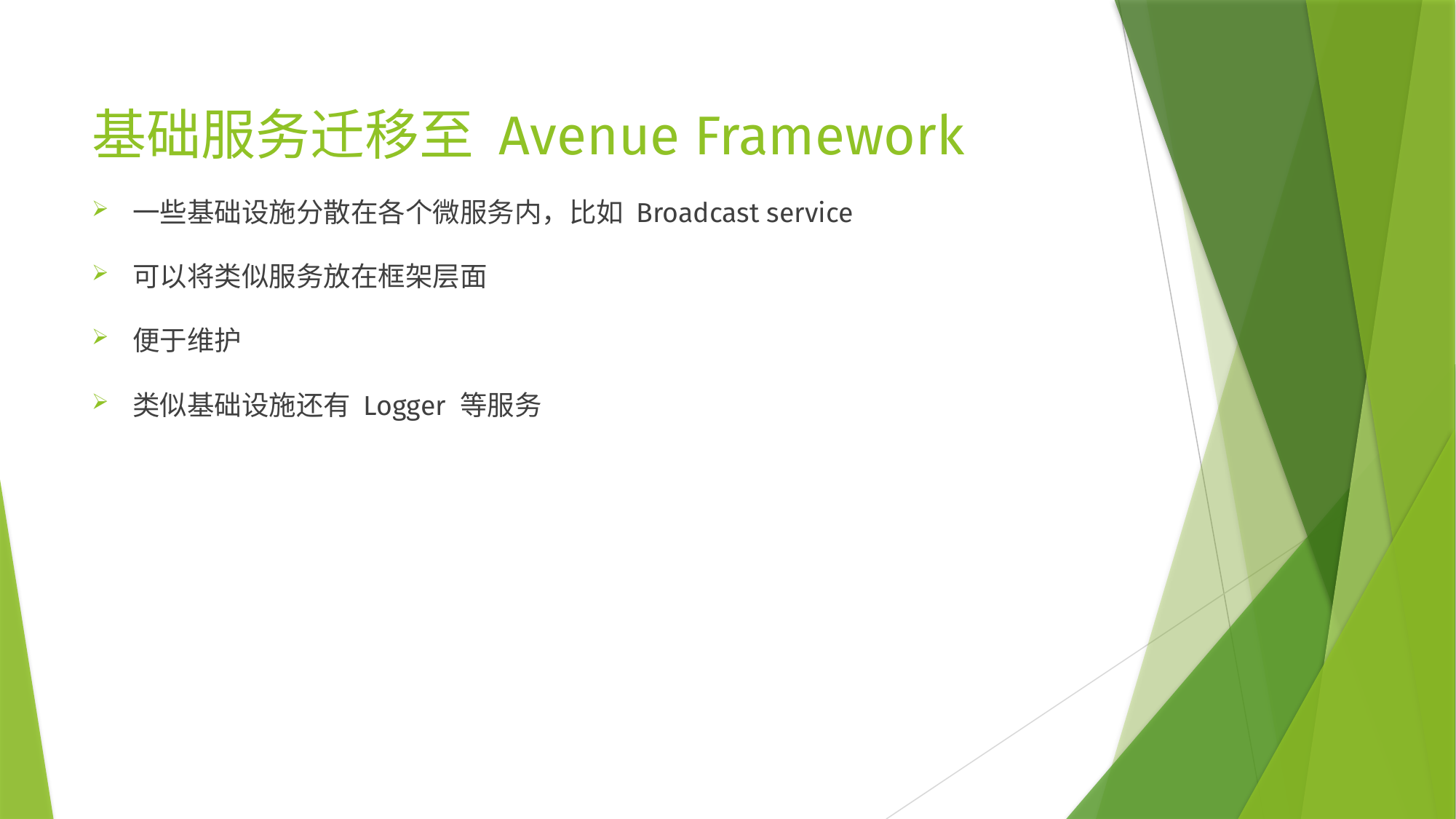

# 基础服务迁移至 Avenue Framework
一些基础设施分散在各个微服务内，比如 Broadcast service
可以将类似服务放在框架层面
便于维护
类似基础设施还有 Logger 等服务